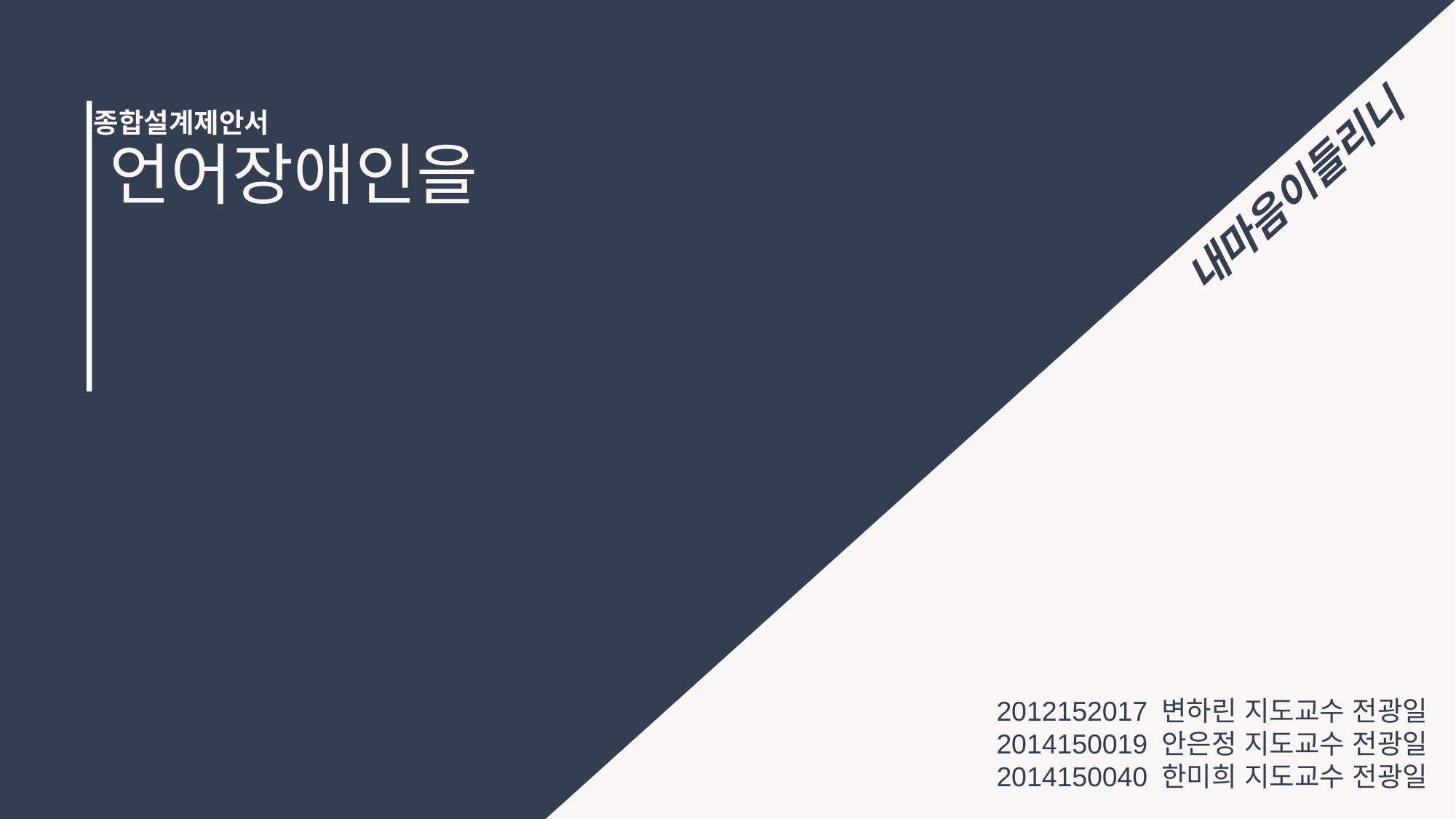

종합설계제안서

언어장애인을 위한
발음교정 어플리케이션
내마음이들리니
Pronunciation Correctness Application
for the speech disabled
2012152017 변하린 지도교수 전광일
2014150019 안은정 지도교수 전광일
2014150040 한미희 지도교수 전광일